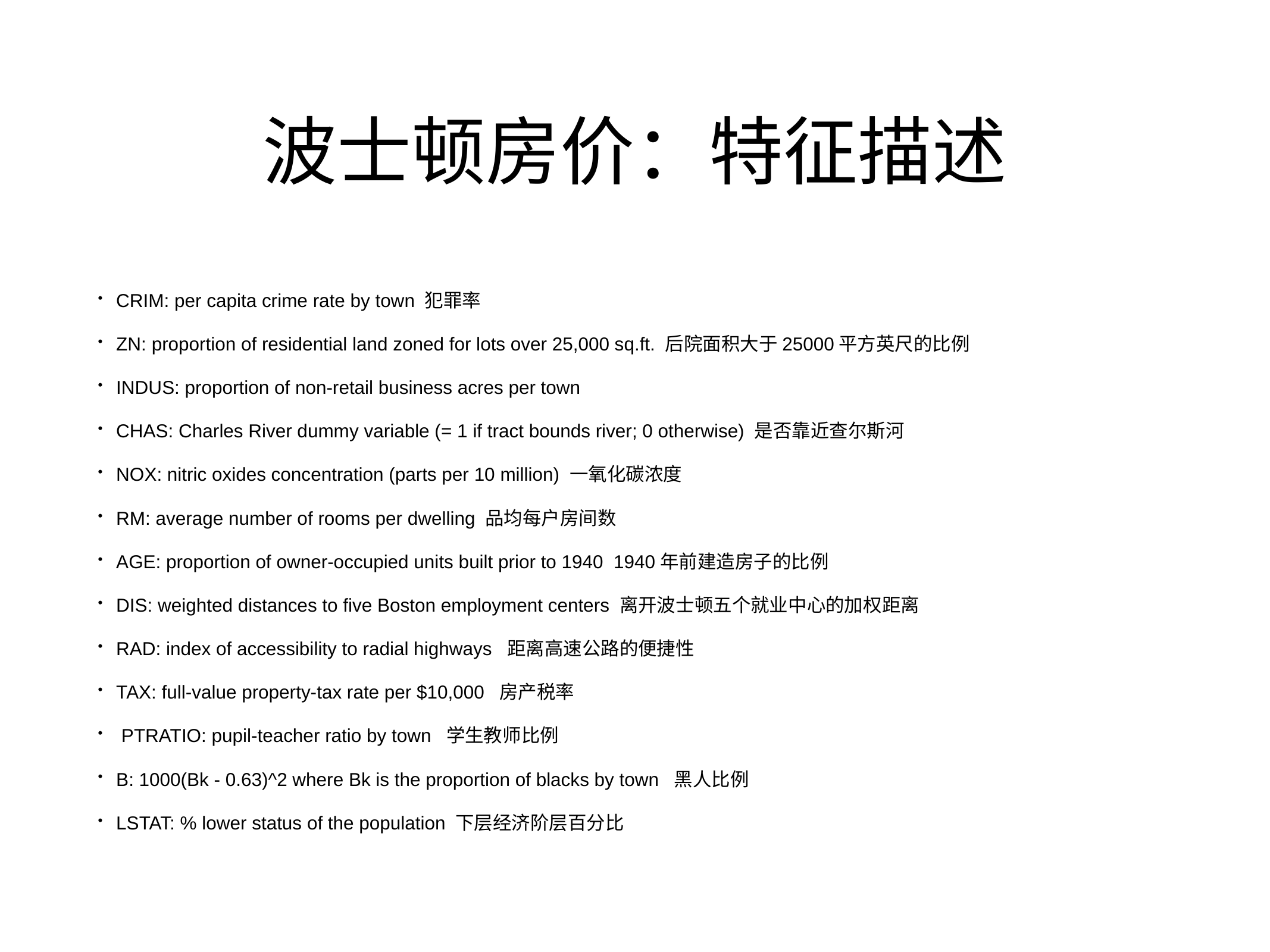

# 波士顿房价：特征描述
CRIM: per capita crime rate by town 犯罪率
ZN: proportion of residential land zoned for lots over 25,000 sq.ft. 后院面积大于25000平方英尺的比例
INDUS: proportion of non-retail business acres per town
CHAS: Charles River dummy variable (= 1 if tract bounds river; 0 otherwise) 是否靠近查尔斯河
NOX: nitric oxides concentration (parts per 10 million) 一氧化碳浓度
RM: average number of rooms per dwelling 品均每户房间数
AGE: proportion of owner-occupied units built prior to 1940  1940年前建造房子的比例
DIS: weighted distances to five Boston employment centers 离开波士顿五个就业中心的加权距离
RAD: index of accessibility to radial highways  距离高速公路的便捷性
TAX: full-value property-tax rate per $10,000  房产税率
 PTRATIO: pupil-teacher ratio by town  学生教师比例
B: 1000(Bk - 0.63)^2 where Bk is the proportion of blacks by town  黑人比例
LSTAT: % lower status of the population 下层经济阶层百分比